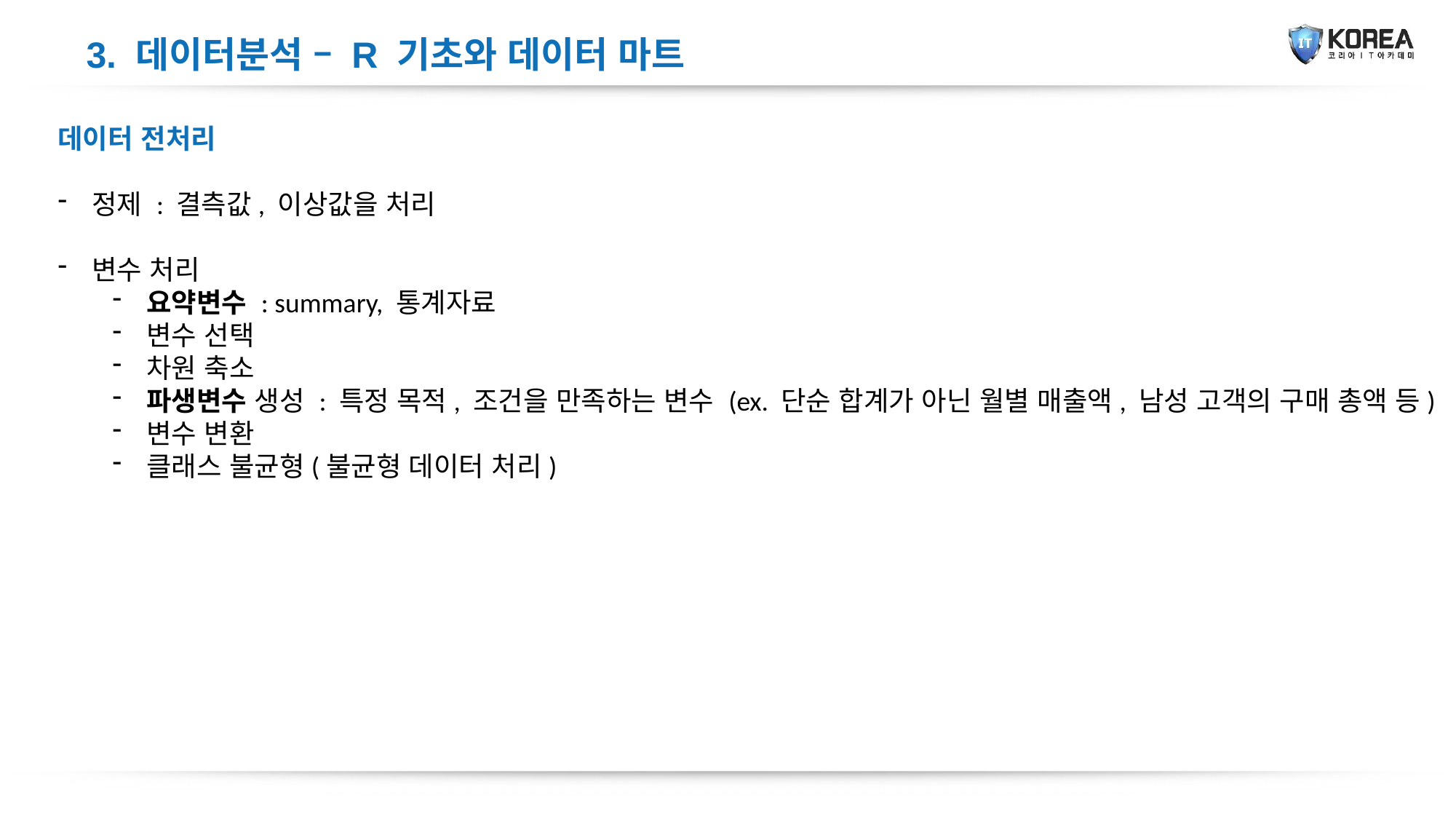

3. 데이터분석 – R 기초와 데이터 마트
데이터 전처리

정제 : 결측값, 이상값을 처리

변수 처리
요약변수 : summary, 통계자료
변수 선택
차원 축소
파생변수 생성 : 특정 목적, 조건을 만족하는 변수 (ex. 단순 합계가 아닌 월별 매출액, 남성 고객의 구매 총액 등)
변수 변환
클래스 불균형(불균형 데이터 처리)